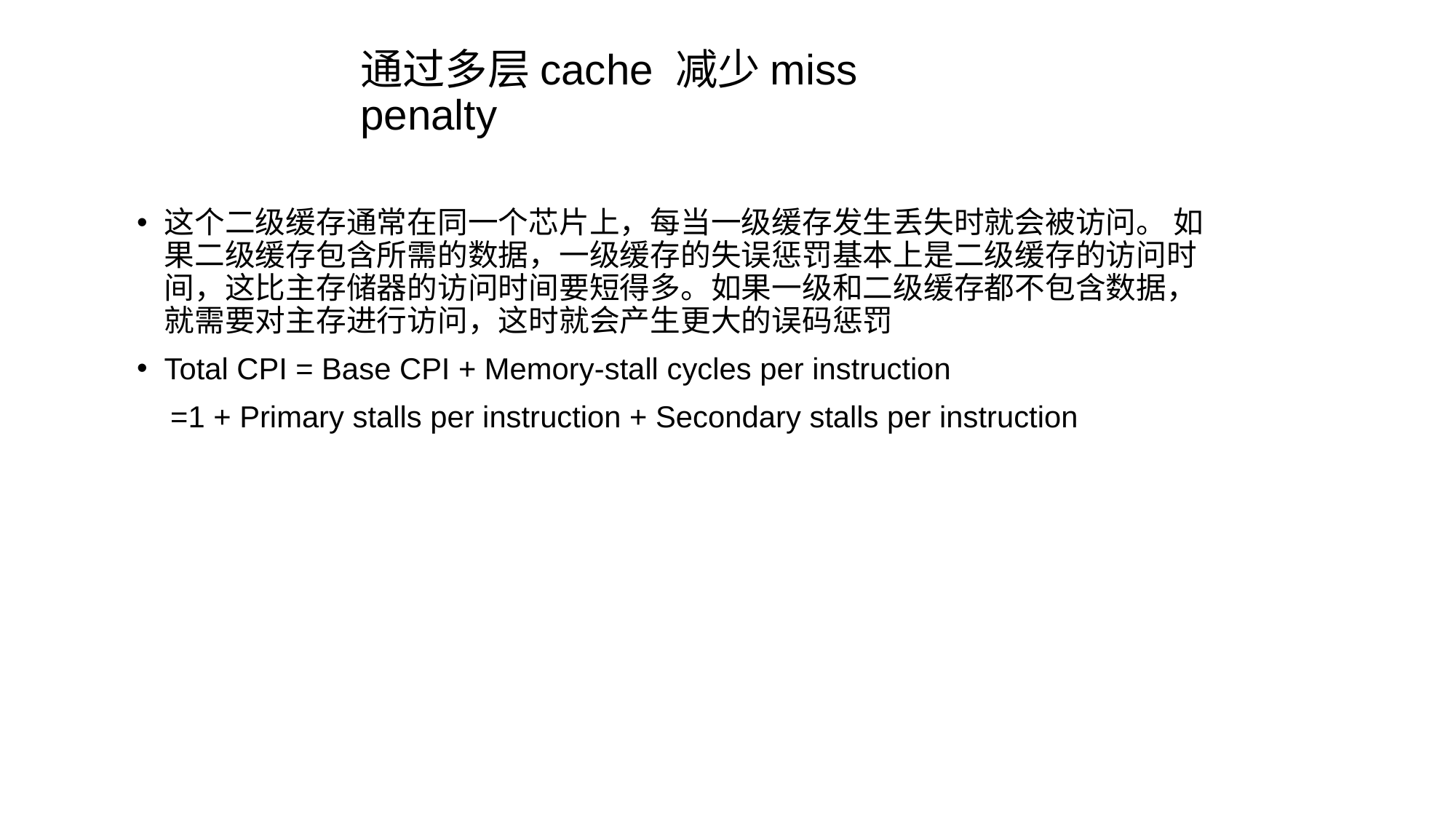

# 通过多层cache 减少miss penalty
这个二级缓存通常在同一个芯片上，每当一级缓存发生丢失时就会被访问。 如果二级缓存包含所需的数据，一级缓存的失误惩罚基本上是二级缓存的访问时间，这比主存储器的访问时间要短得多。如果一级和二级缓存都不包含数据，就需要对主存进行访问，这时就会产生更大的误码惩罚
Total CPI = Base CPI + Memory-stall cycles per instruction
    =1 + Primary stalls per instruction + Secondary stalls per instruction